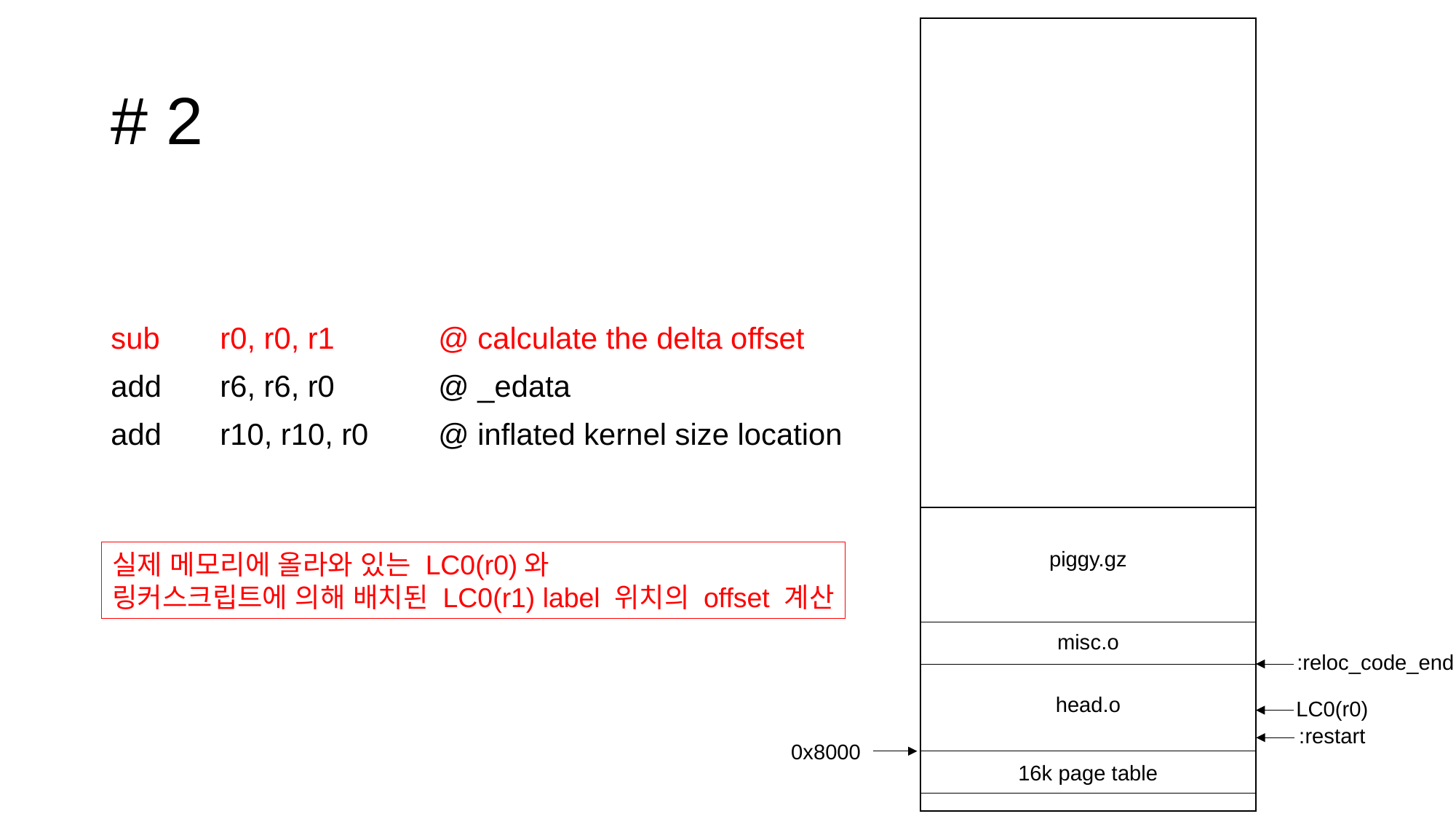

# # 2

sub	r0, r0, r1	@ calculate the delta offset
add	r6, r6, r0	@ _edata
add	r10, r10, r0	@ inflated kernel size location

piggy.gz
실제 메모리에 올라와 있는 LC0(r0)와
링커스크립트에 의해 배치된 LC0(r1) label 위치의 offset 계산
misc.o
:reloc_code_end
head.o
LC0(r0)
:restart
0x8000
16k page table